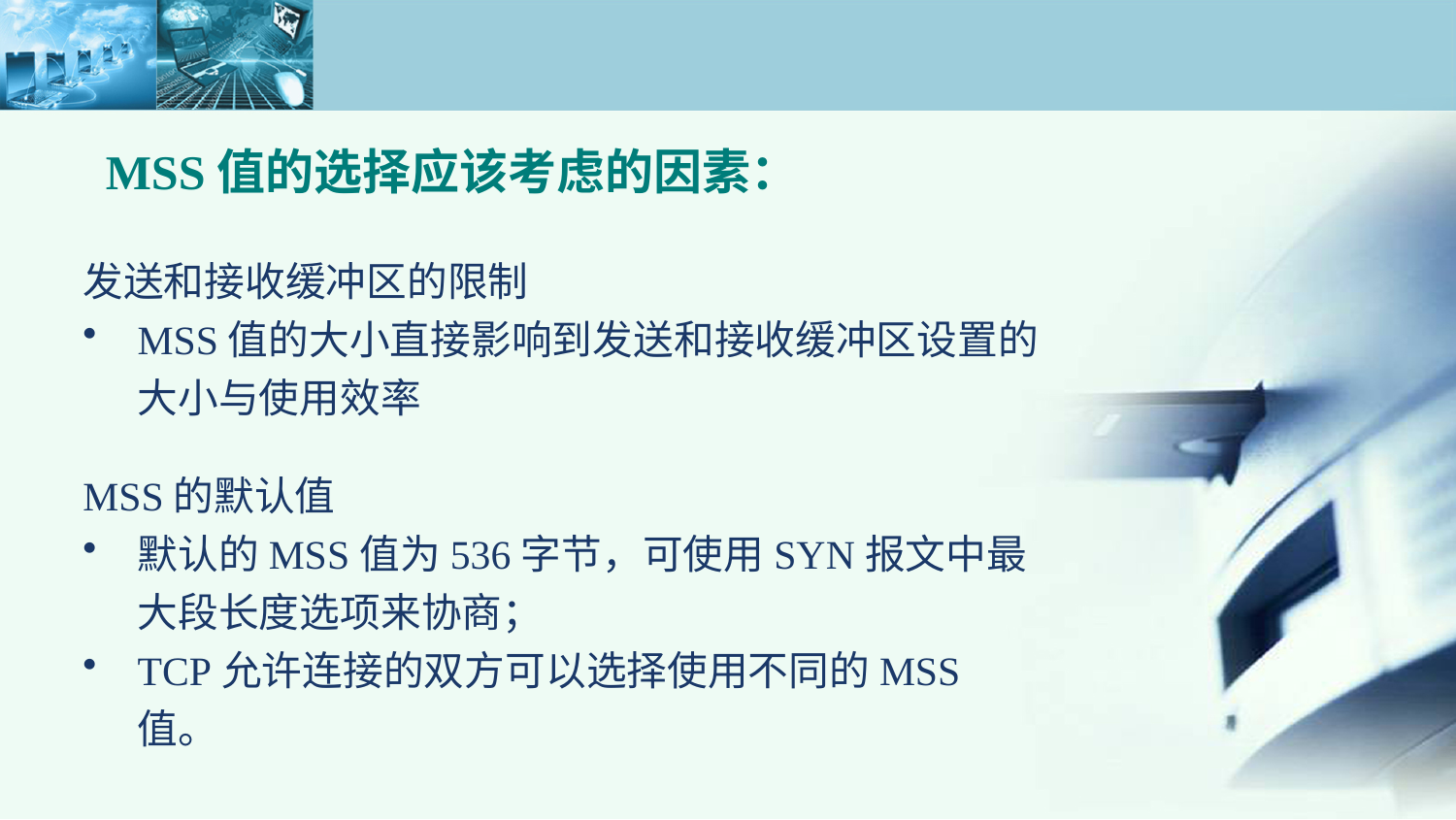

MSS值的选择应该考虑的因素：
发送和接收缓冲区的限制
MSS值的大小直接影响到发送和接收缓冲区设置的大小与使用效率

MSS的默认值
默认的MSS值为536字节，可使用SYN报文中最大段长度选项来协商；
TCP允许连接的双方可以选择使用不同的MSS值。